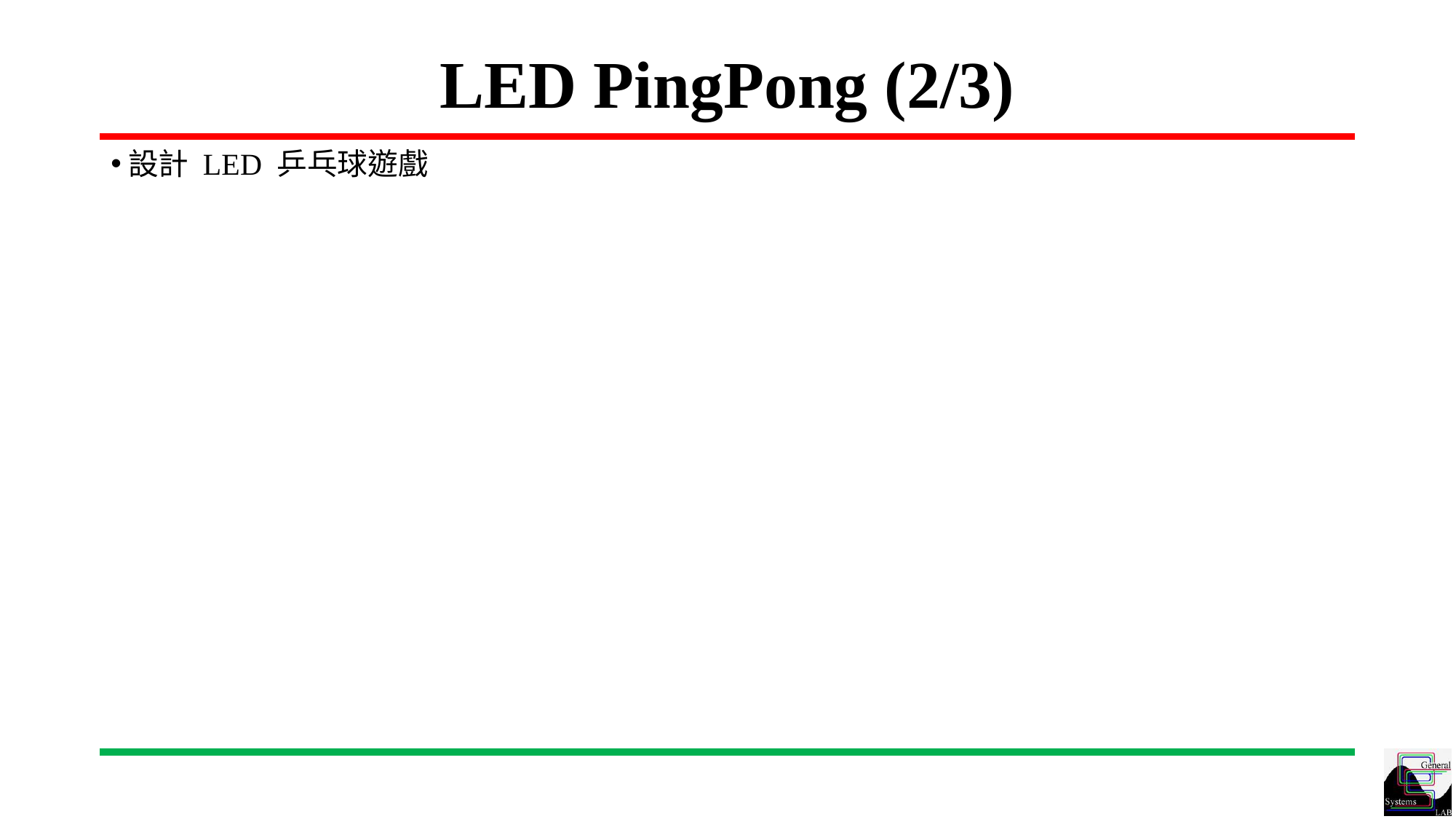

# LED PingPong (2/3)
設計 LED 乒乓球遊戲